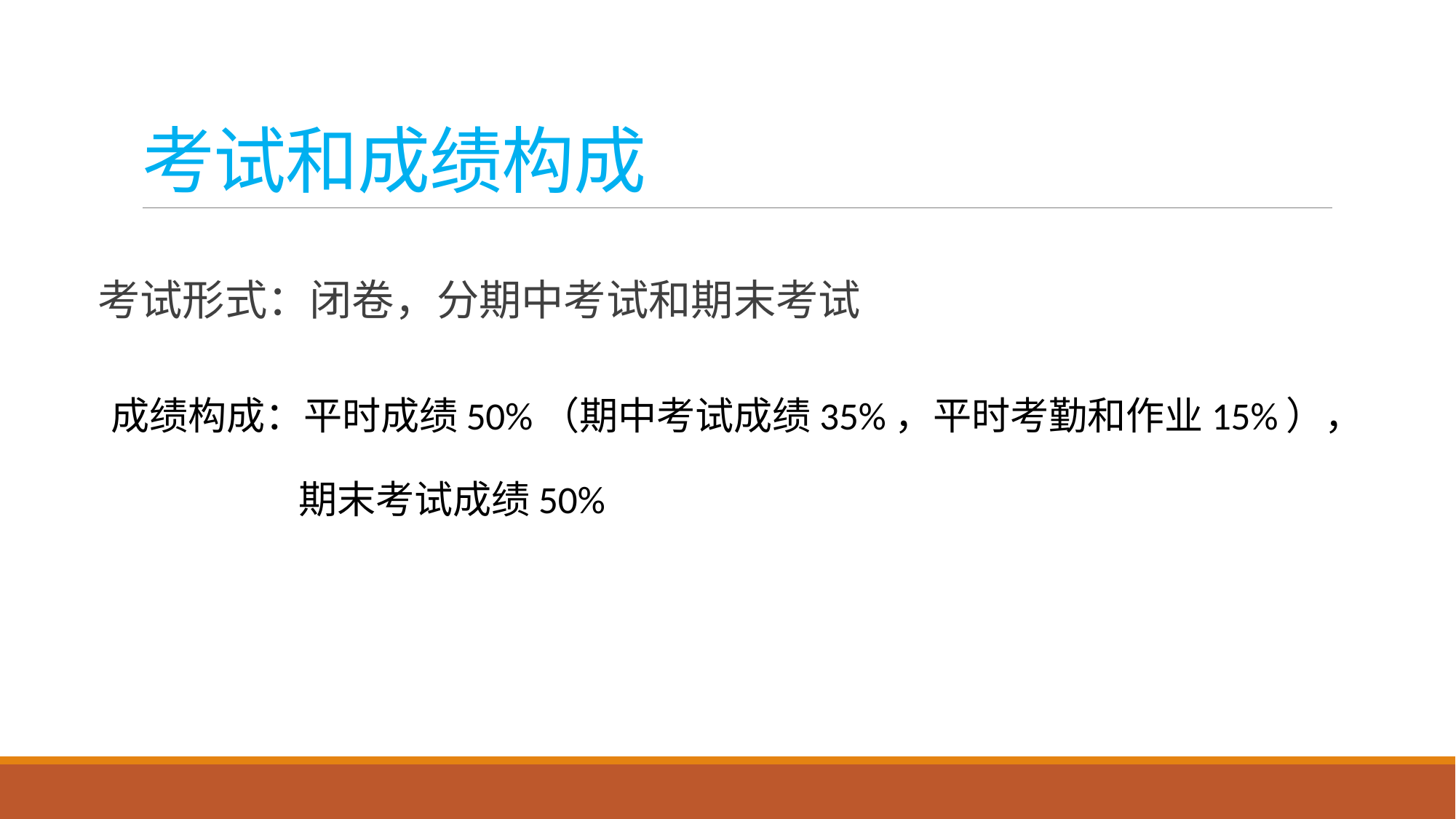

# 考试和成绩构成
考试形式：闭卷，分期中考试和期末考试
成绩构成：平时成绩50%（期中考试成绩35%，平时考勤和作业15%），
                     期末考试成绩50%